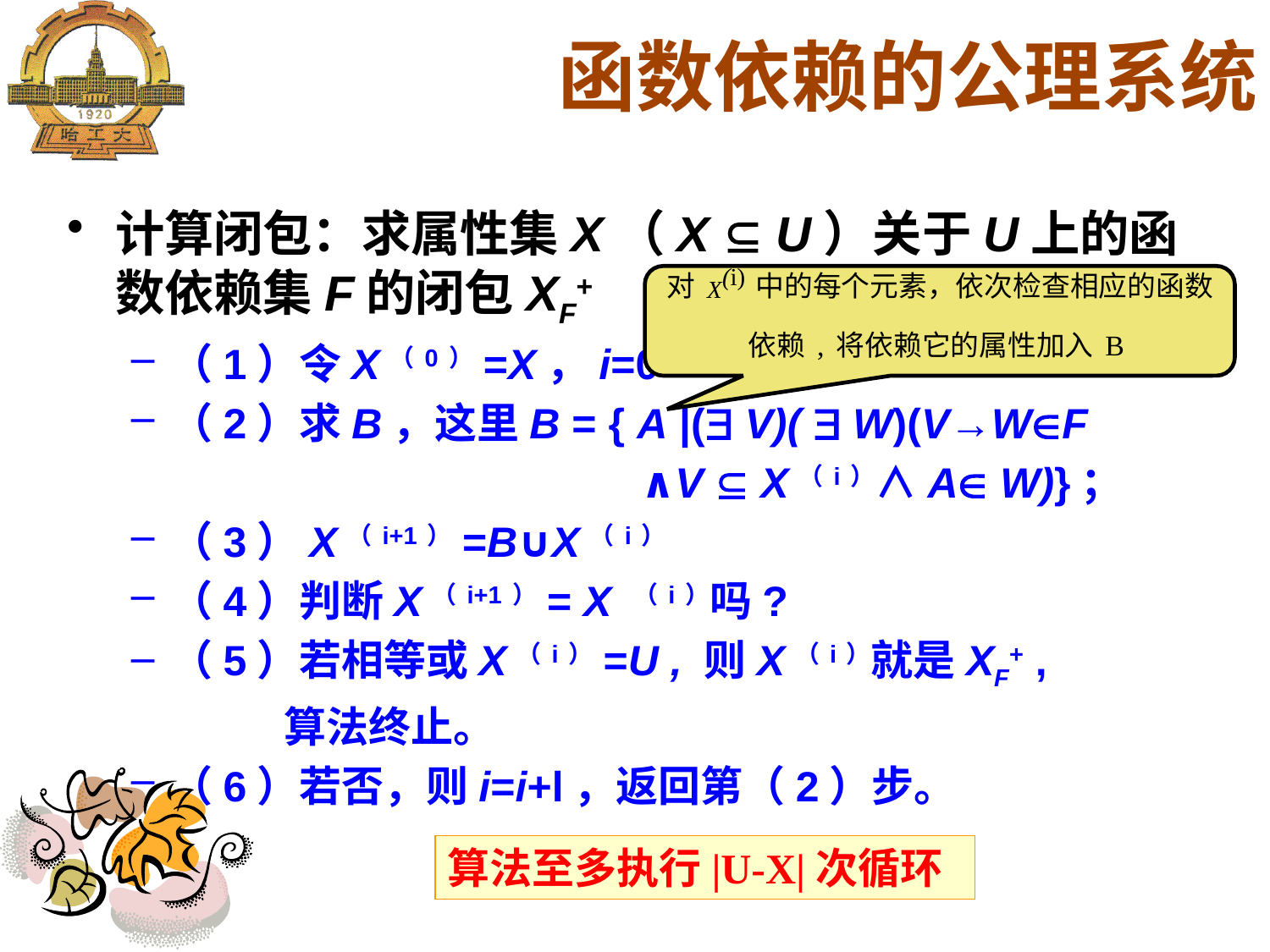

函数依赖的公理系统
计算闭包：求属性集X（X ⊆ U）关于U上的函数依赖集F的闭包XF+
（1）令X（0）=X，i=0
（2）求B，这里B = { A |(∃ V)( ∃ W)(V→W∈F
                                           ∧V ⊆ X（i）∧A∈ W)}；
（3）X（i+1）=B∪X（i）
（4）判断X（i+1）= X （i）吗?
（5）若相等或X（i）=U , 则X（i）就是XF+ ,
               算法终止。
（6）若否，则i=i+l，返回第（2）步。
对X(i)中的每个元素，依次检查相应的函数依赖,将依赖它的属性加入B
算法至多执行|U-X|次循环